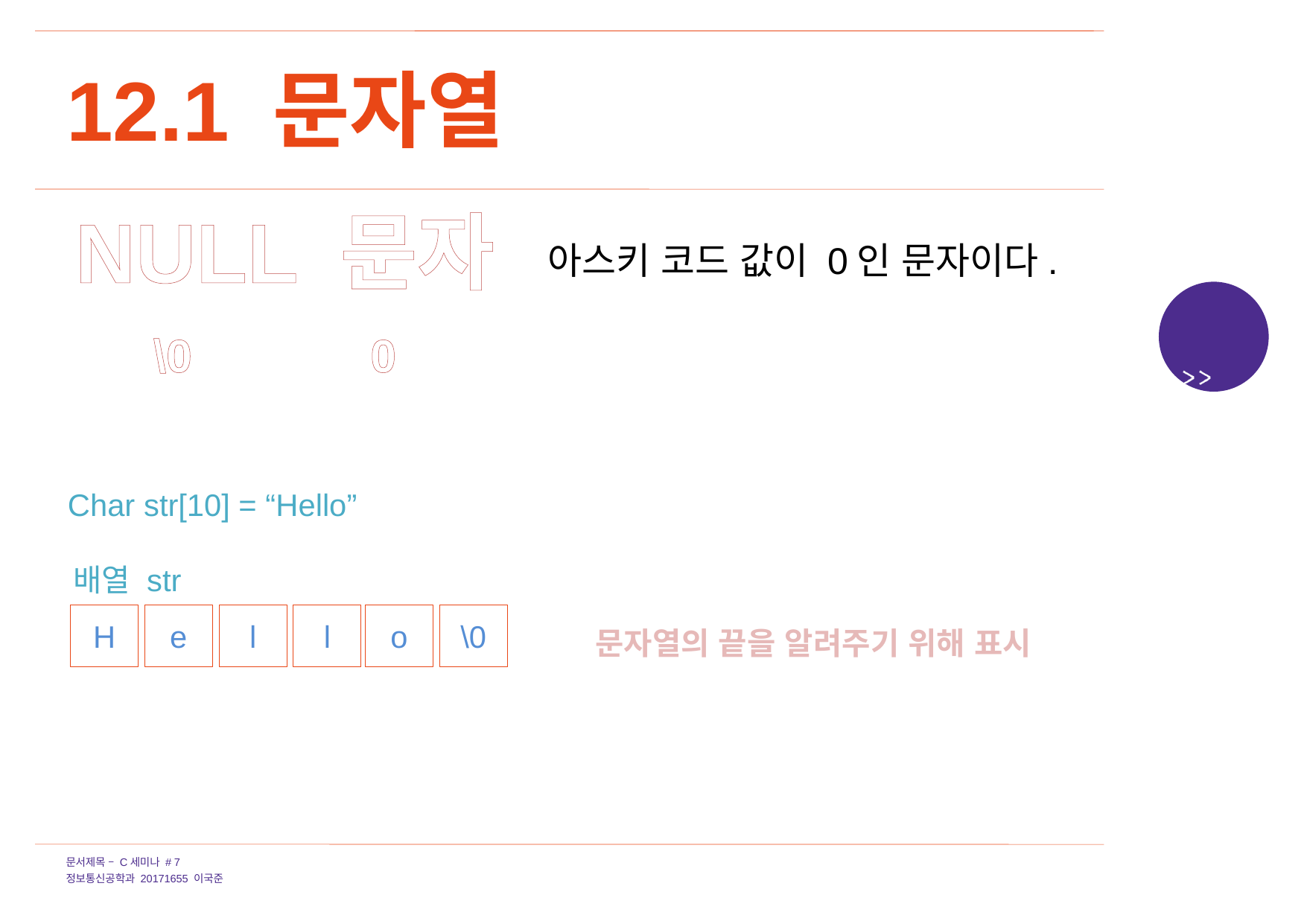

12.1 문자열
NULL 문자
아스키 코드 값이 0인 문자이다.

\0
0
Char str[10] = “Hello”
배열 str
H
e
l
l
o
\0
문자열의 끝을 알려주기 위해 표시
문서제목 – C세미나 # 7
정보통신공학과 20171655 이국준